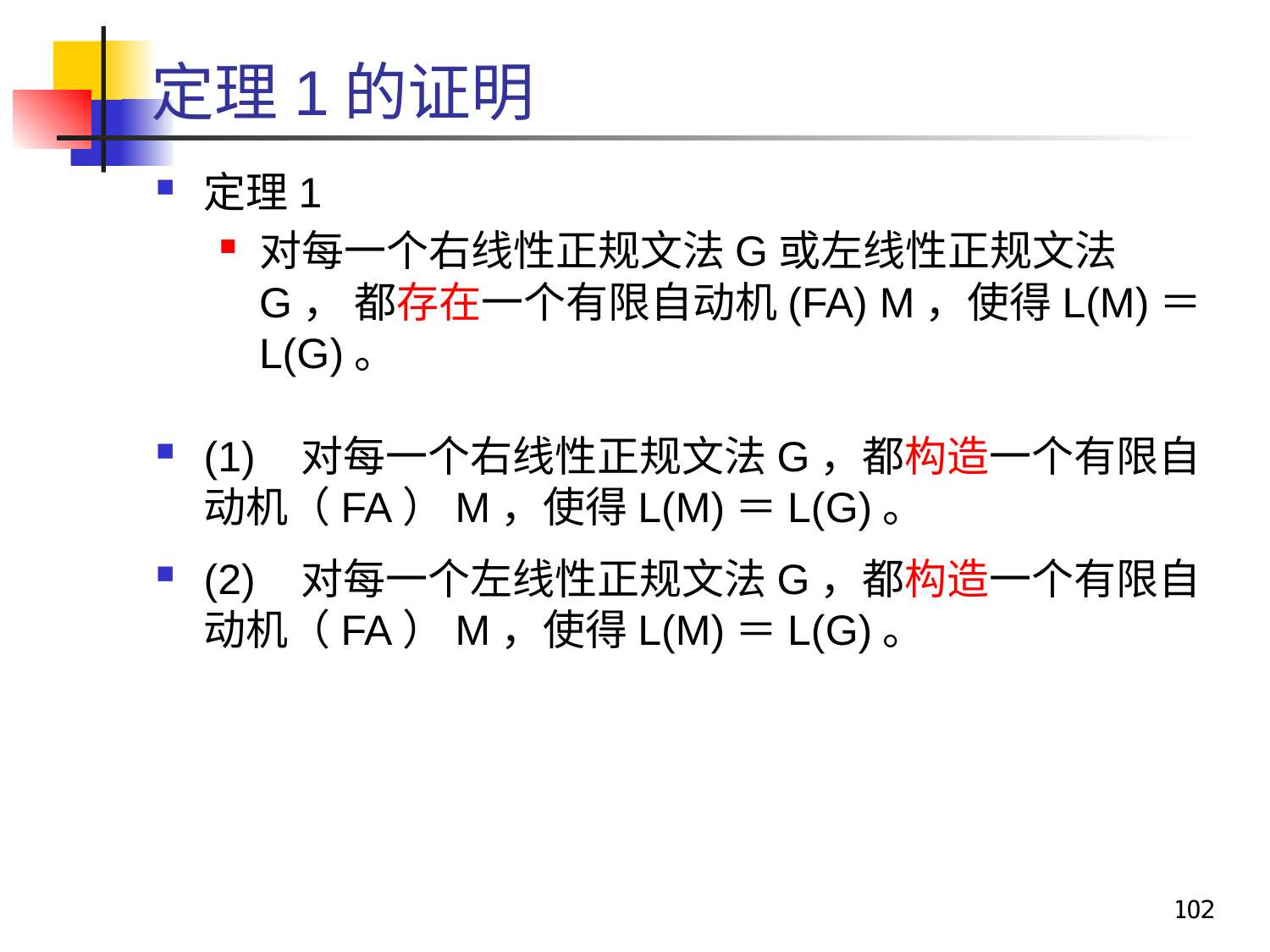

# 定理1的证明
定理1
对每一个右线性正规文法G或左线性正规文法G， 都存在一个有限自动机(FA) M，使得L(M)＝L(G)。
(1)   对每一个右线性正规文法G，都构造一个有限自动机（FA）M，使得L(M)＝L(G)。
(2)   对每一个左线性正规文法G，都构造一个有限自动机（FA）M，使得L(M)＝L(G)。

102